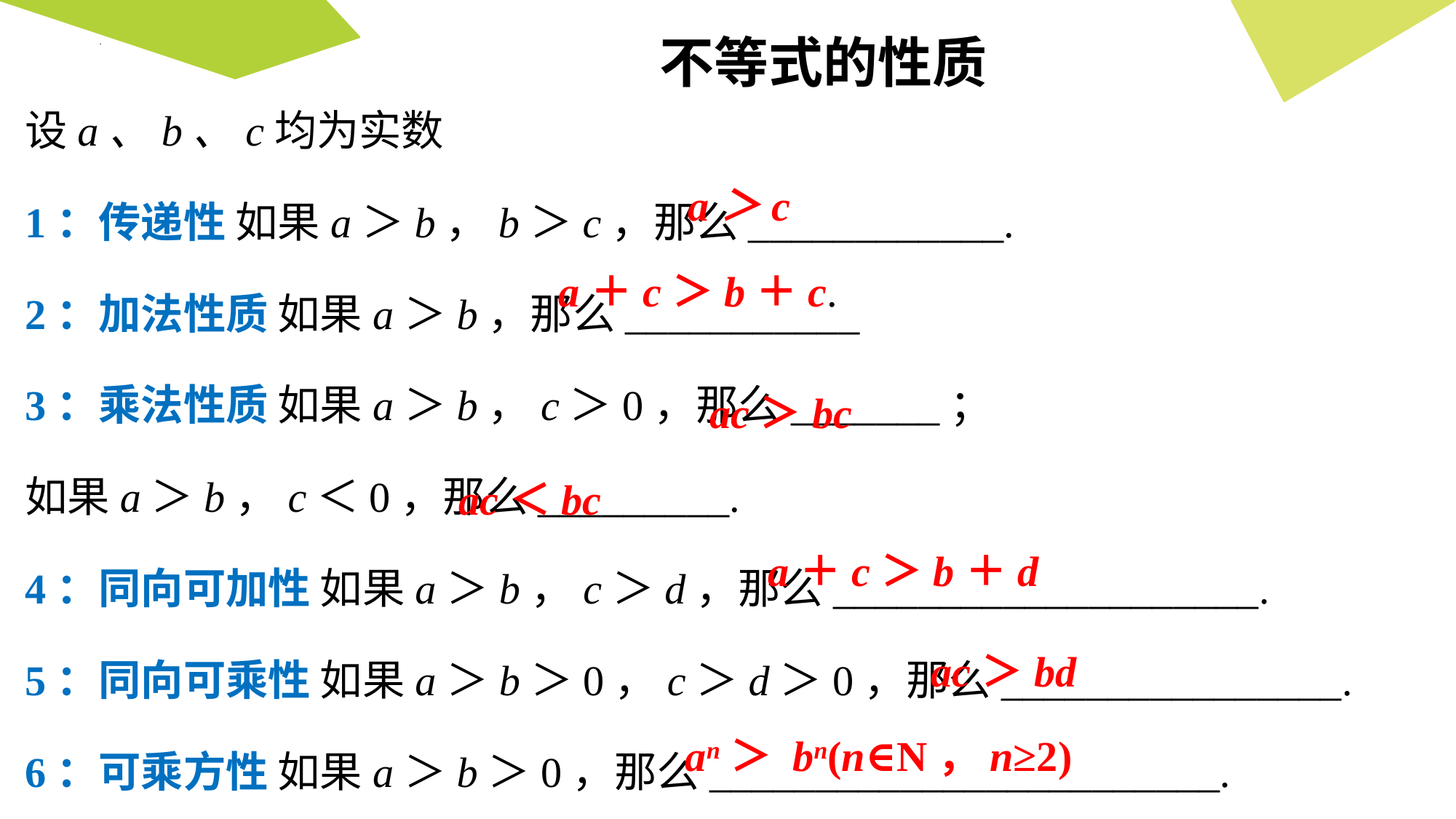

不等式的性质
设a、b、c均为实数
1：传递性 如果a＞b，b＞c，那么____________.
2：加法性质 如果a＞b，那么___________
3：乘法性质 如果a＞b，c＞0，那么_______；
如果a＞b，c＜0，那么_________.
4：同向可加性 如果a＞b，c＞d，那么____________________.
5：同向可乘性 如果a＞b＞0，c＞d＞0，那么________________.
6：可乘方性 如果a＞b＞0，那么________________________.
a＞c
a＋c＞b＋c.
ac＞bc
ac＜bc
a＋c＞b＋d
ac＞bd
an＞ bn(n∈N，n≥2)